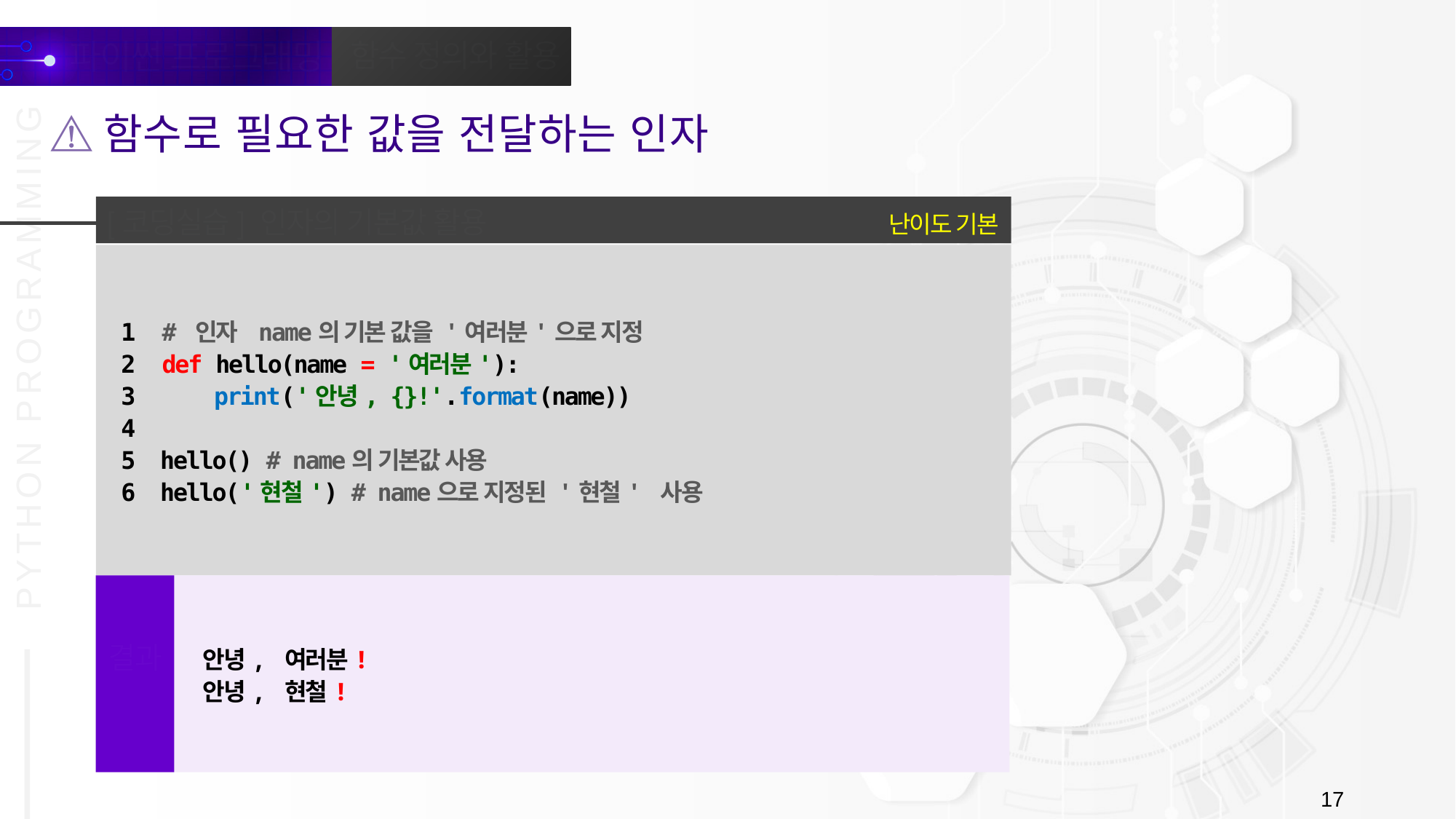

함수로 필요한 값을 전달하는 인자

난이도 기본
[코딩실습] 인자의 기본값 활용
1  # 인자 name의 기본 값을 '여러분'으로 지정
2  def hello(name = '여러분'):
3      print('안녕, {}!'.format(name))
4
5  hello() # name의 기본값 사용
6  hello('현철') # name으로 지정된 '현철' 사용
안녕, 여러분!
안녕, 현철!
결과

17